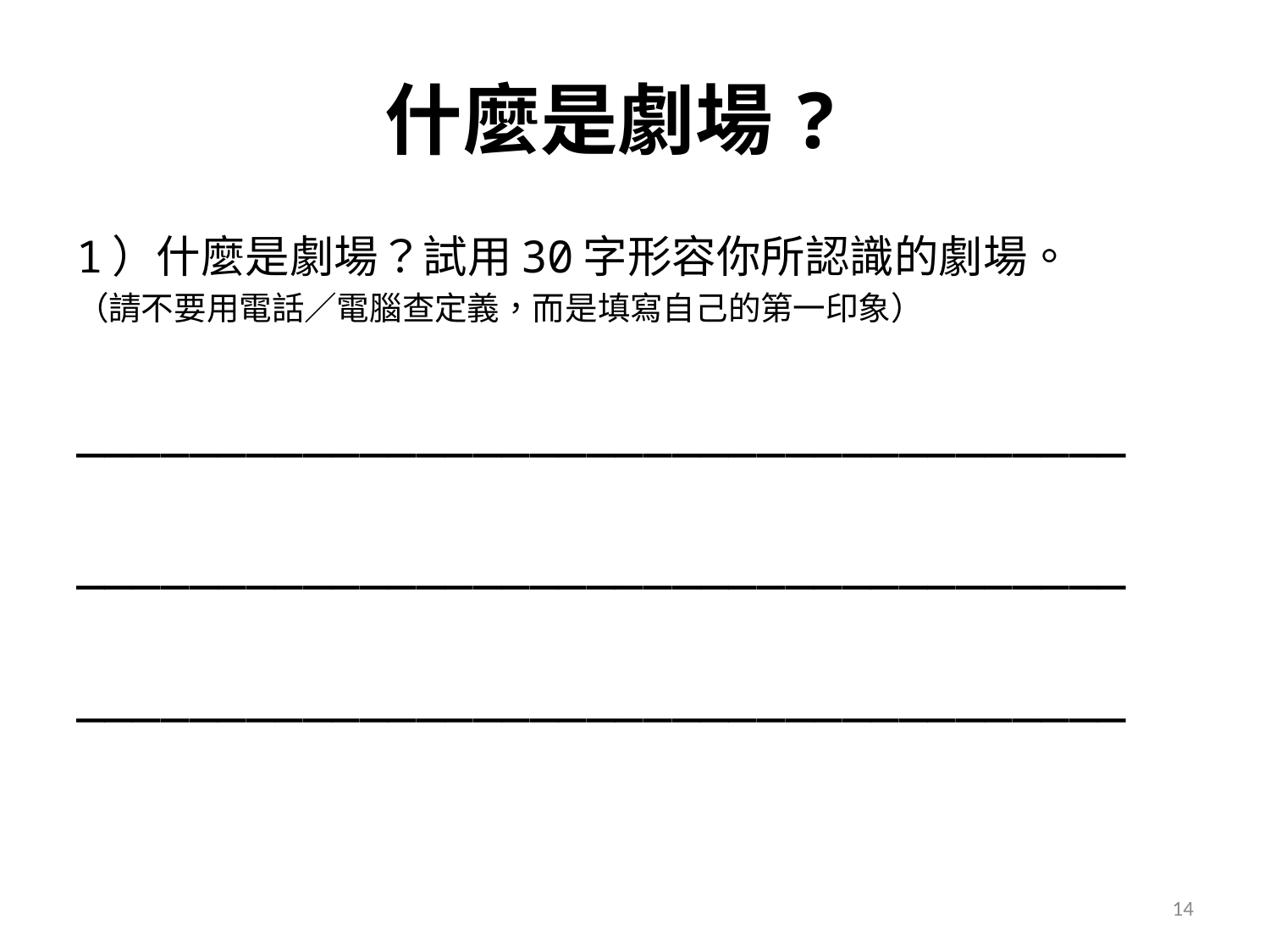

# 什麼是劇場?
1）什麼是劇場？試用30字形容你所認識的劇場。
（請不要用電話／電腦查定義，而是填寫自己的第一印象）

_____________________________________

_____________________________________

_____________________________________

14